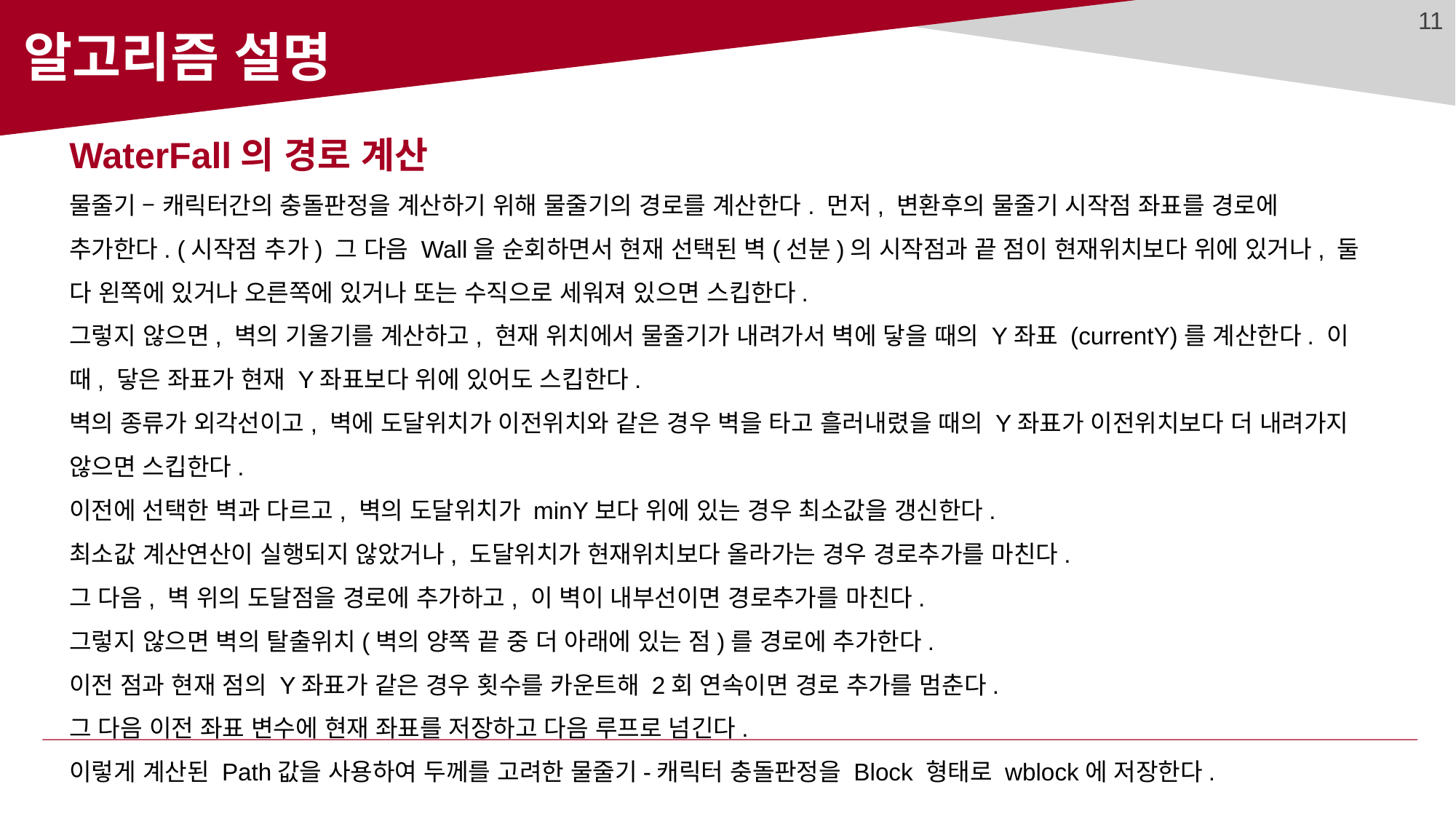

11

알고리즘 설명
WaterFall의 경로 계산
물줄기 – 캐릭터간의 충돌판정을 계산하기 위해 물줄기의 경로를 계산한다. 먼저, 변환후의 물줄기 시작점 좌표를 경로에 추가한다. (시작점 추가) 그 다음 Wall을 순회하면서 현재 선택된 벽(선분)의 시작점과 끝 점이 현재위치보다 위에 있거나, 둘 다 왼쪽에 있거나 오른쪽에 있거나 또는 수직으로 세워져 있으면 스킵한다.
그렇지 않으면, 벽의 기울기를 계산하고, 현재 위치에서 물줄기가 내려가서 벽에 닿을 때의 Y좌표 (currentY)를 계산한다. 이때, 닿은 좌표가 현재 Y좌표보다 위에 있어도 스킵한다.
벽의 종류가 외각선이고, 벽에 도달위치가 이전위치와 같은 경우 벽을 타고 흘러내렸을 때의 Y좌표가 이전위치보다 더 내려가지 않으면 스킵한다.
이전에 선택한 벽과 다르고, 벽의 도달위치가 minY보다 위에 있는 경우 최소값을 갱신한다.
최소값 계산연산이 실행되지 않았거나, 도달위치가 현재위치보다 올라가는 경우 경로추가를 마친다.
그 다음, 벽 위의 도달점을 경로에 추가하고, 이 벽이 내부선이면 경로추가를 마친다.
그렇지 않으면 벽의 탈출위치(벽의 양쪽 끝 중 더 아래에 있는 점)를 경로에 추가한다.
이전 점과 현재 점의 Y좌표가 같은 경우 횟수를 카운트해 2회 연속이면 경로 추가를 멈춘다.
그 다음 이전 좌표 변수에 현재 좌표를 저장하고 다음 루프로 넘긴다.
이렇게 계산된 Path값을 사용하여 두께를 고려한 물줄기-캐릭터 충돌판정을 Block 형태로 wblock에 저장한다.